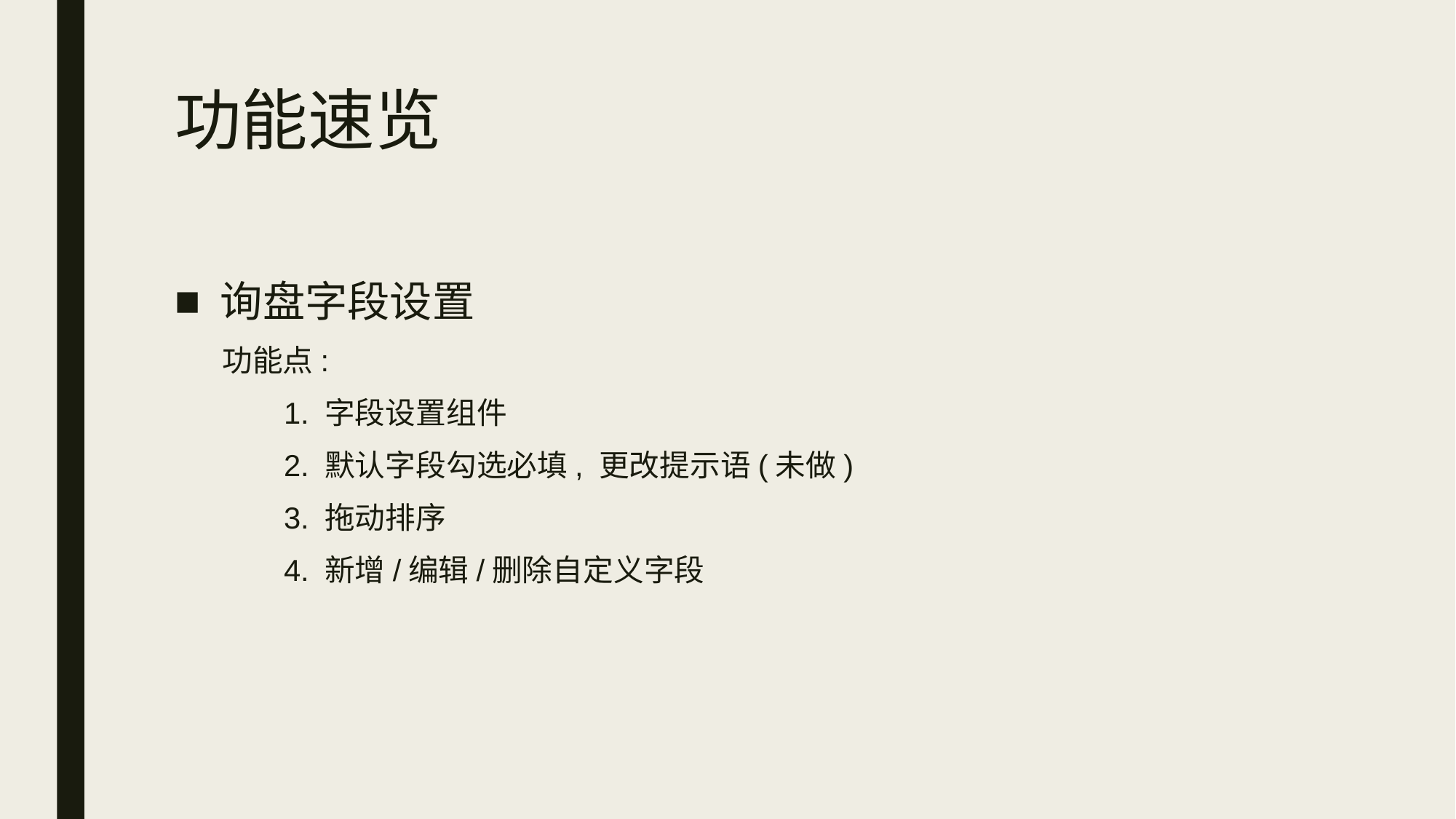

# 功能速览
询盘字段设置
      功能点:
	1. 字段设置组件
	2. 默认字段勾选必填, 更改提示语(未做)
	3. 拖动排序
	4. 新增/编辑/删除自定义字段